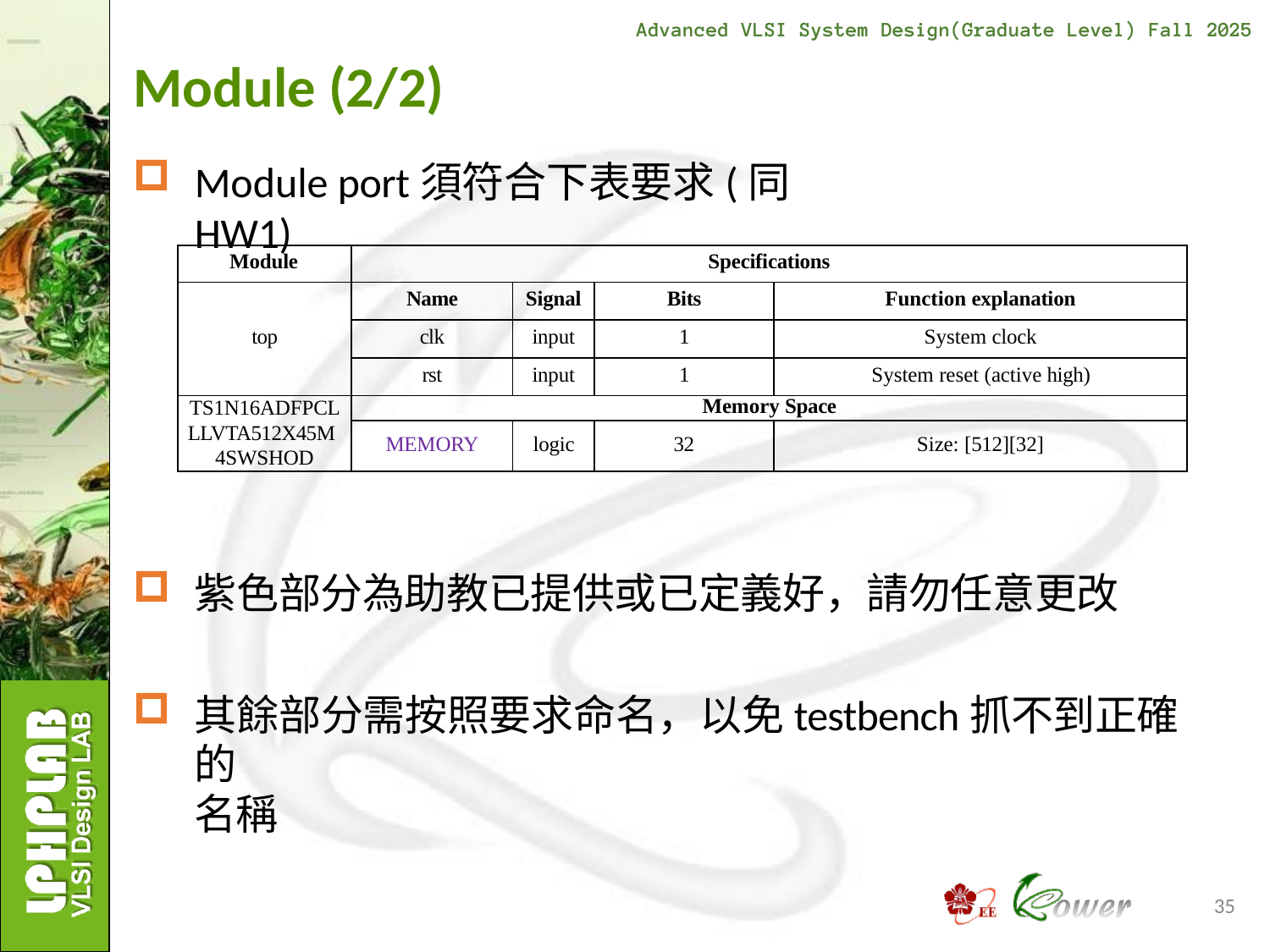

Advanced VLSI System Design(Graduate Level) Fall 2025
# Module (2/2)
Module port須符合下表要求(同HW1)
| Module | Specifications |  |  |  |
| --- | --- | --- | --- | --- |
| top | Name | Signal | Bits | Function explanation |
|  | clk | input | 1 | System clock |
|  | rst | input | 1 | System reset (active high) |
| TS1N16ADFPCL LLVTA512X45M 4SWSHOD | Memory Space |  |  |  |
|  | MEMORY | logic | 32 | Size: [512][32] |
紫色部分為助教已提供或已定義好，請勿任意更改
其餘部分需按照要求命名，以免testbench抓不到正確的
名稱
35